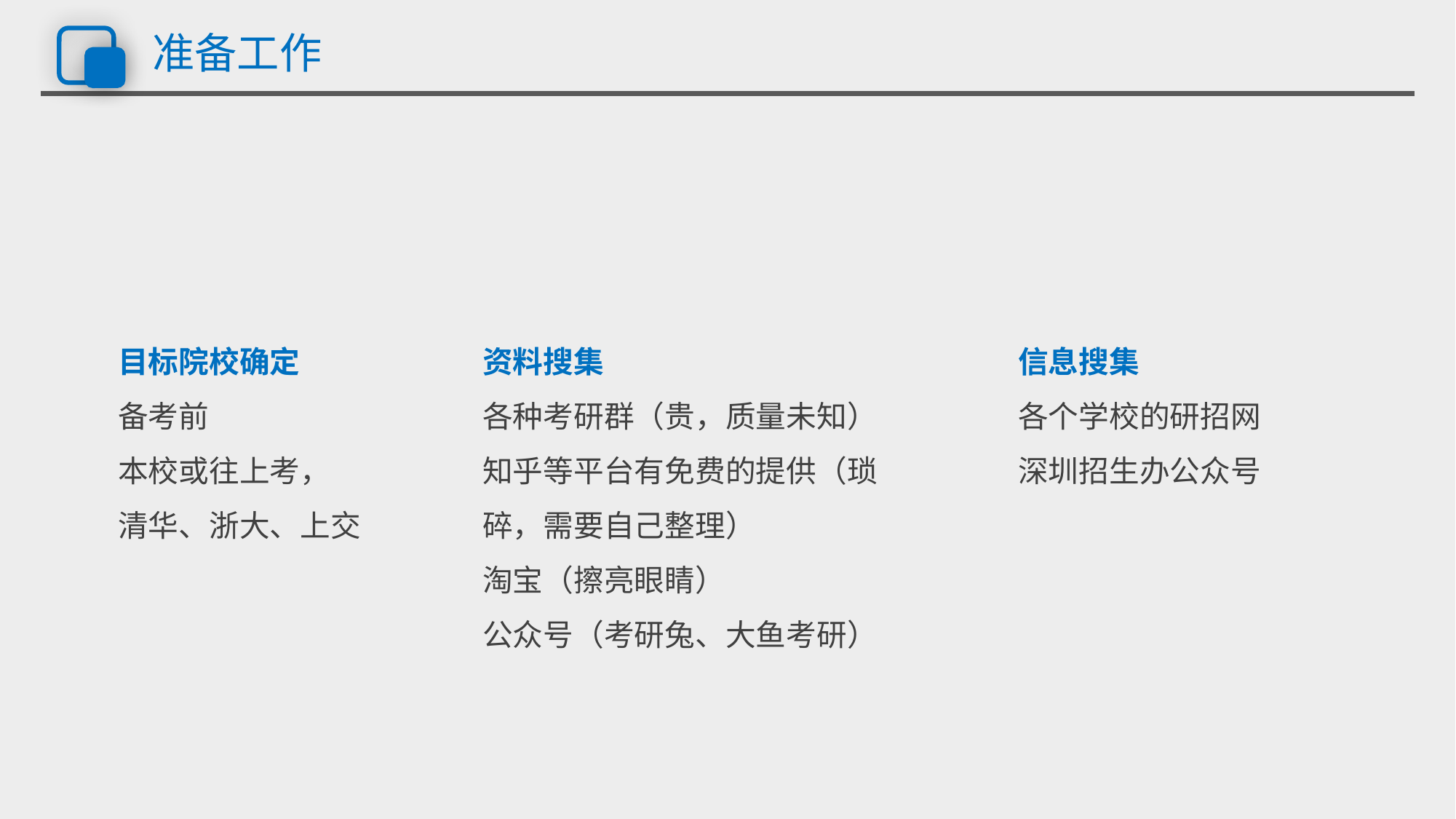

# 准备工作
目标院校确定
备考前
本校或往上考，
清华、浙大、上交
资料搜集
各种考研群（贵，质量未知）
知乎等平台有免费的提供（琐碎，需要自己整理）
淘宝（擦亮眼睛）
公众号（考研兔、大鱼考研）

信息搜集
各个学校的研招网
深圳招生办公众号